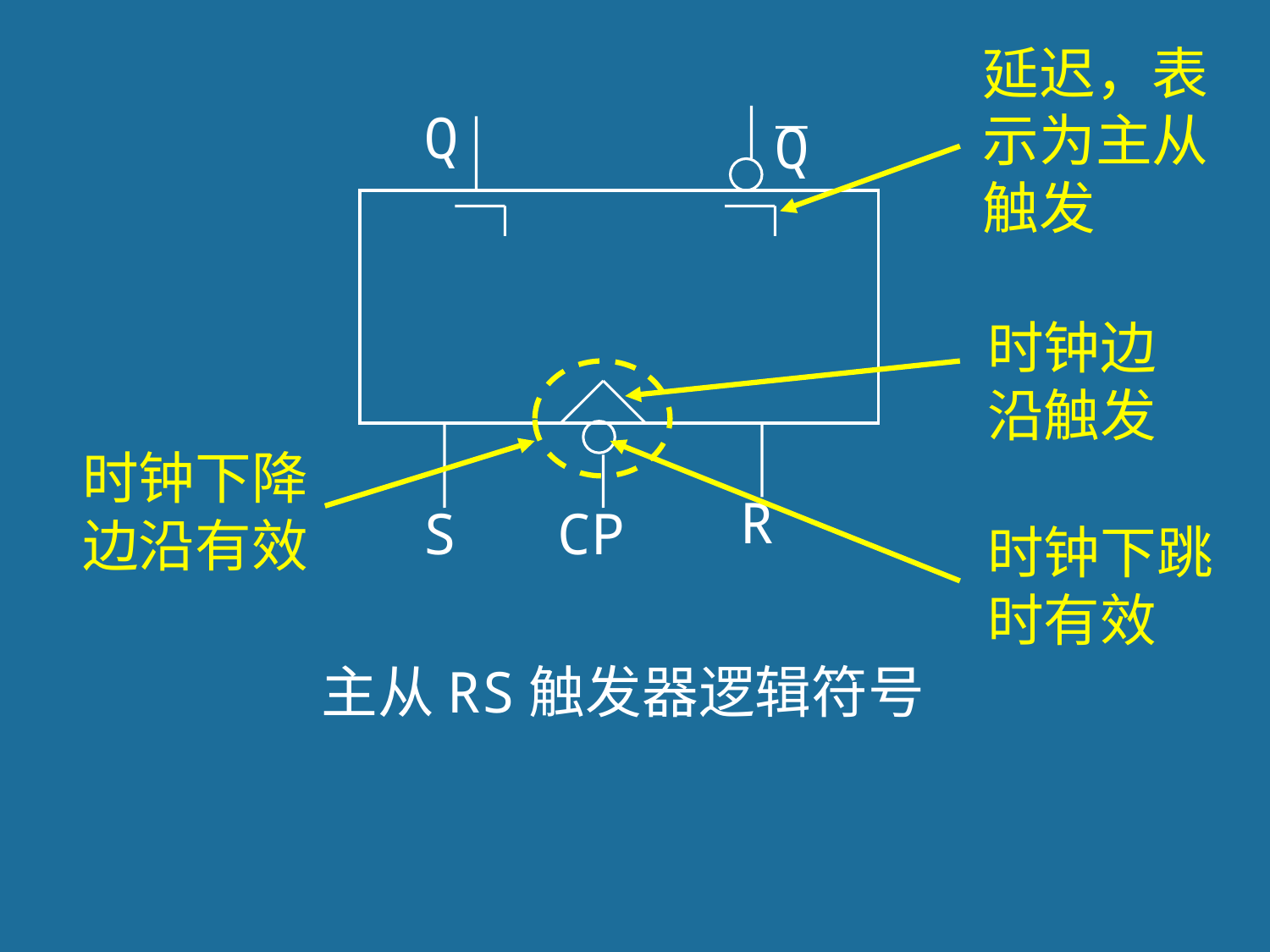

延迟，表示为主从触发
Q

Q

时钟边沿触发

时钟下降边沿有效

R
S
CP
时钟下跳时有效
主从RS触发器逻辑符号
71